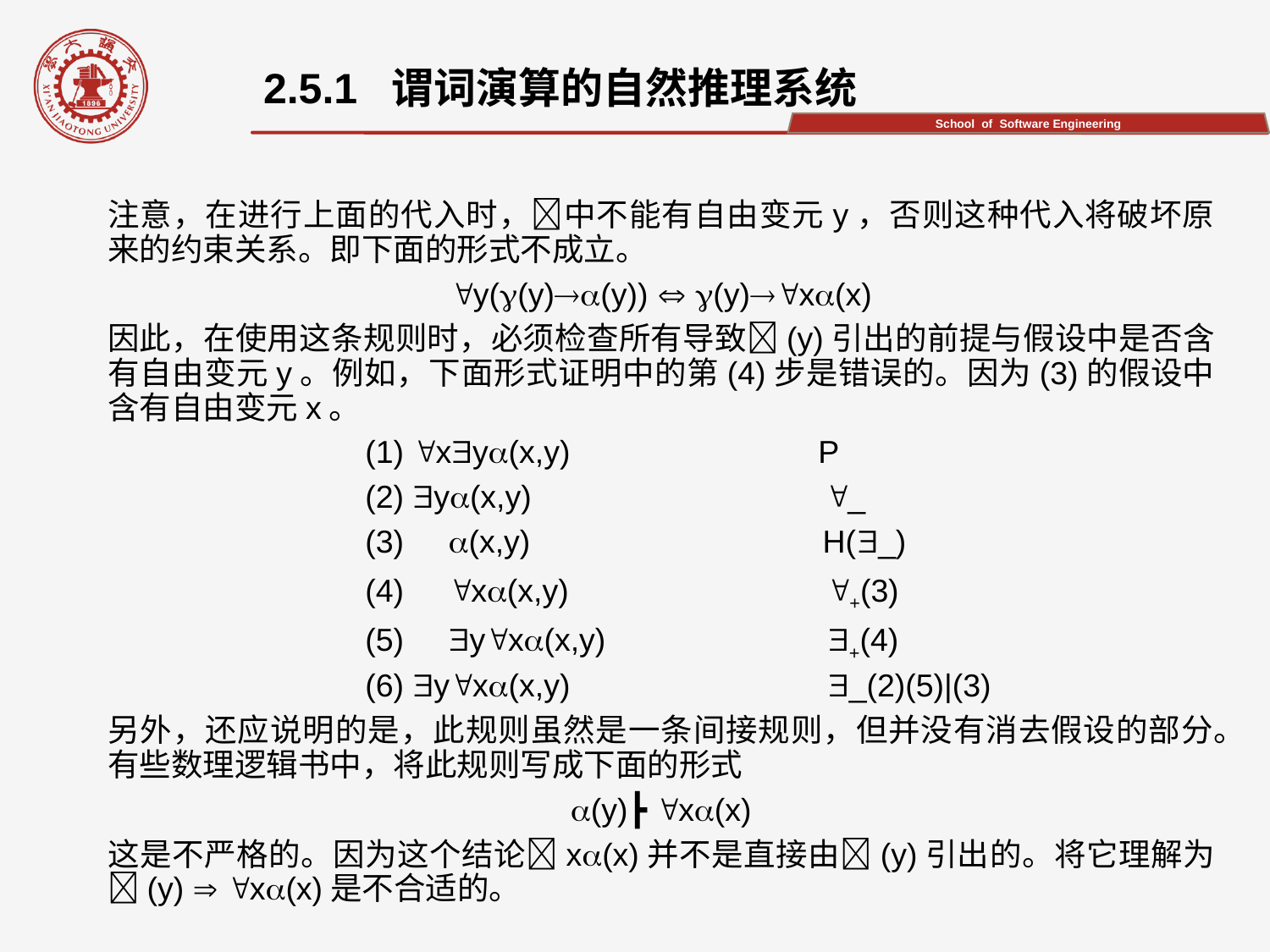

2.5.1  谓词演算的自然推理系统

注意，在进行上面的代入时，γ中不能有自由变元y，否则这种代入将破坏原来的约束关系。即下面的形式不成立。
∀y(γ(y)→α(y)) ⇔ γ(y)→∀xα(x)
因此，在使用这条规则时，必须检查所有导致α(y)引出的前提与假设中是否含有自由变元y。例如，下面形式证明中的第(4)步是错误的。因为(3)的假设中含有自由变元x。
                             (1) ∀x∃yα(x,y)                            P
                             (2) ∃yα(x,y)                                 ∀_
                             (3)     α(x,y)                                 H(∃_)
                             (4)     ∀xα(x,y)                             ∀+(3)
                             (5)     ∃y∀xα(x,y)                         ∃+(4)
                             (6) ∃y∀xα(x,y)                             ∃_(2)(5)|(3)
另外，还应说明的是，此规则虽然是一条间接规则，但并没有消去假设的部分。有些数理逻辑书中，将此规则写成下面的形式
α(y)┣ ∀xα(x)
这是不严格的。因为这个结论∀xα(x)并不是直接由α(y)引出的。将它理解为α(y) ⇒ ∀xα(x)是不合适的。